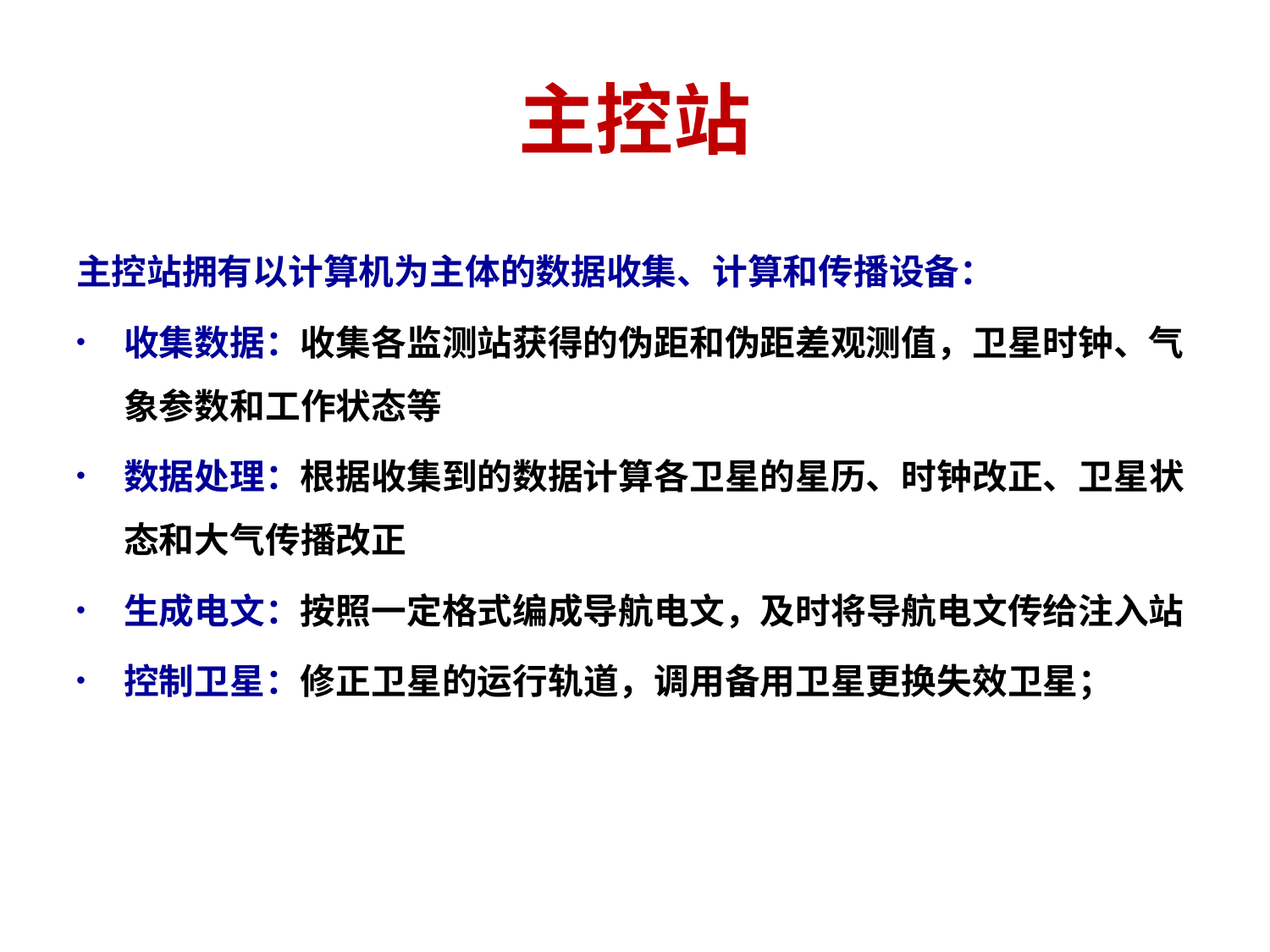

# 主控站
主控站拥有以计算机为主体的数据收集、计算和传播设备：
收集数据：收集各监测站获得的伪距和伪距差观测值，卫星时钟、气象参数和工作状态等
数据处理：根据收集到的数据计算各卫星的星历、时钟改正、卫星状态和大气传播改正
生成电文：按照一定格式编成导航电文，及时将导航电文传给注入站
控制卫星：修正卫星的运行轨道，调用备用卫星更换失效卫星；